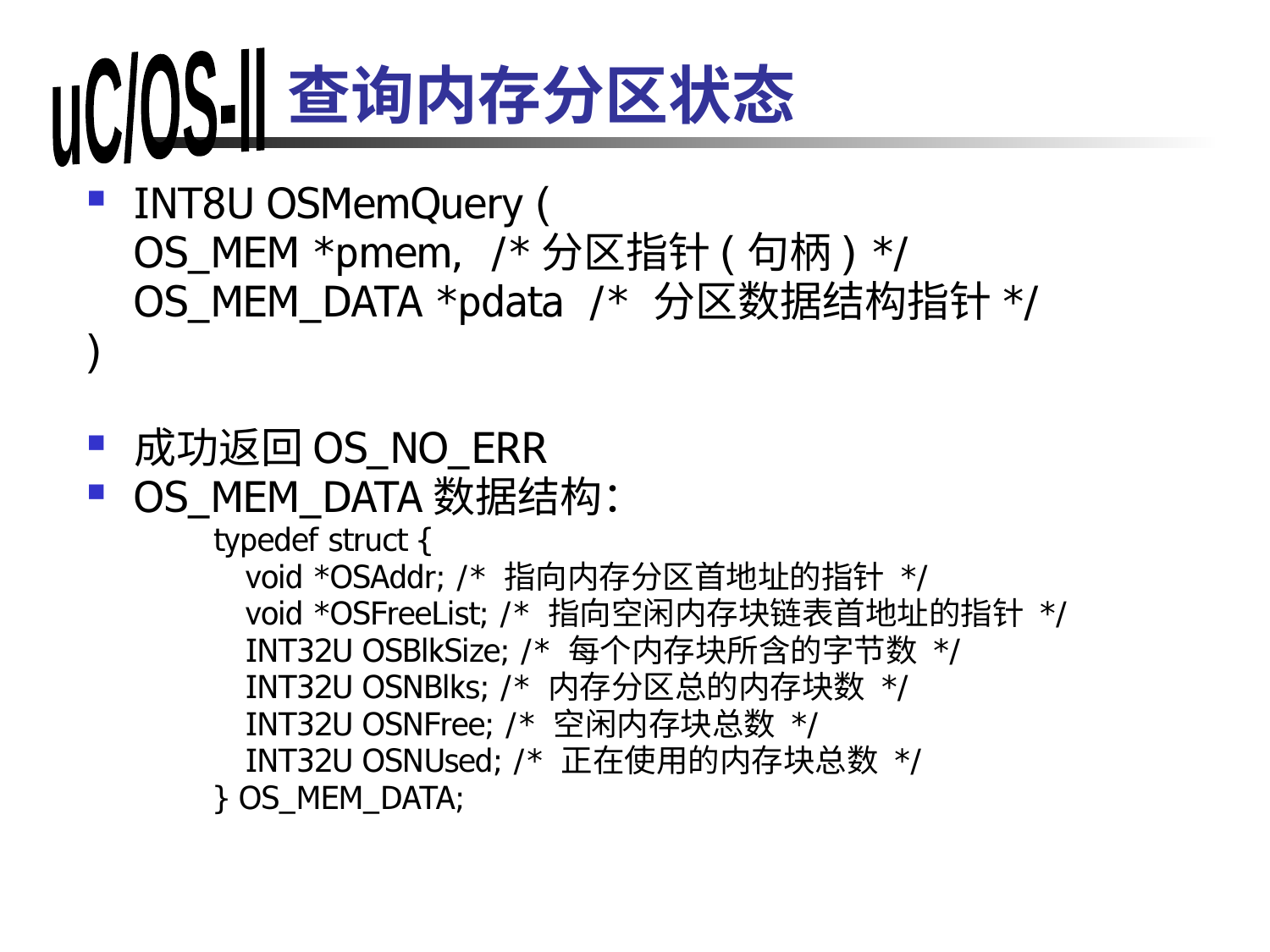

# 查询内存分区状态
INT8U OSMemQuery (
	OS_MEM *pmem,  /*分区指针(句柄) */
	OS_MEM_DATA *pdata  /* 分区数据结构指针*/
)

成功返回OS_NO_ERR
OS_MEM_DATA数据结构：
typedef struct {
	void *OSAddr; /* 指向内存分区首地址的指针 */
	void *OSFreeList; /* 指向空闲内存块链表首地址的指针 */
	INT32U OSBlkSize; /* 每个内存块所含的字节数 */
	INT32U OSNBlks; /* 内存分区总的内存块数 */
	INT32U OSNFree; /* 空闲内存块总数 */
	INT32U OSNUsed; /* 正在使用的内存块总数 */
} OS_MEM_DATA;